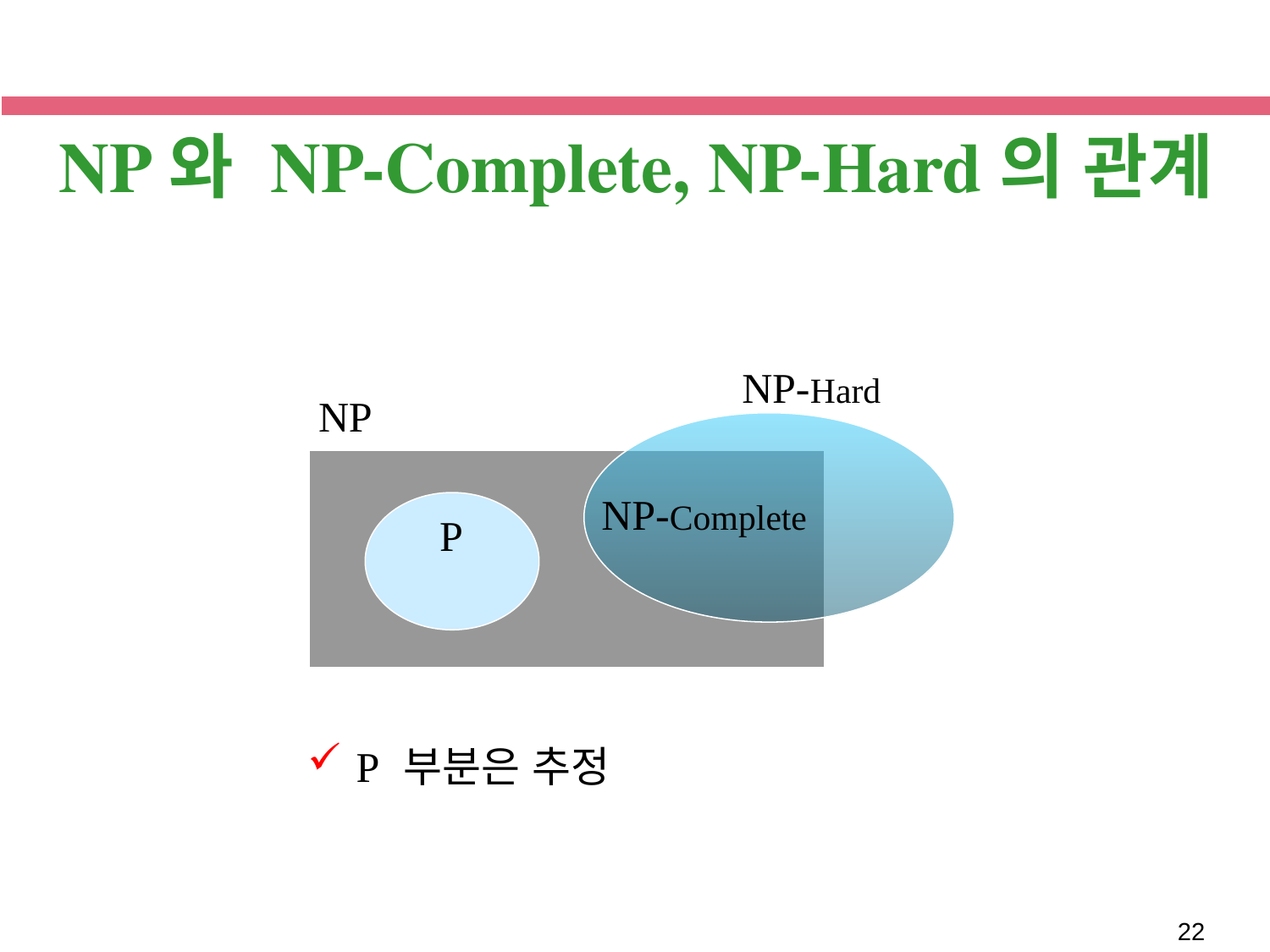

NP와 NP-Complete, NP-Hard의 관계
NP-Hard
NP

NP-Complete

P
 P 부분은 추정